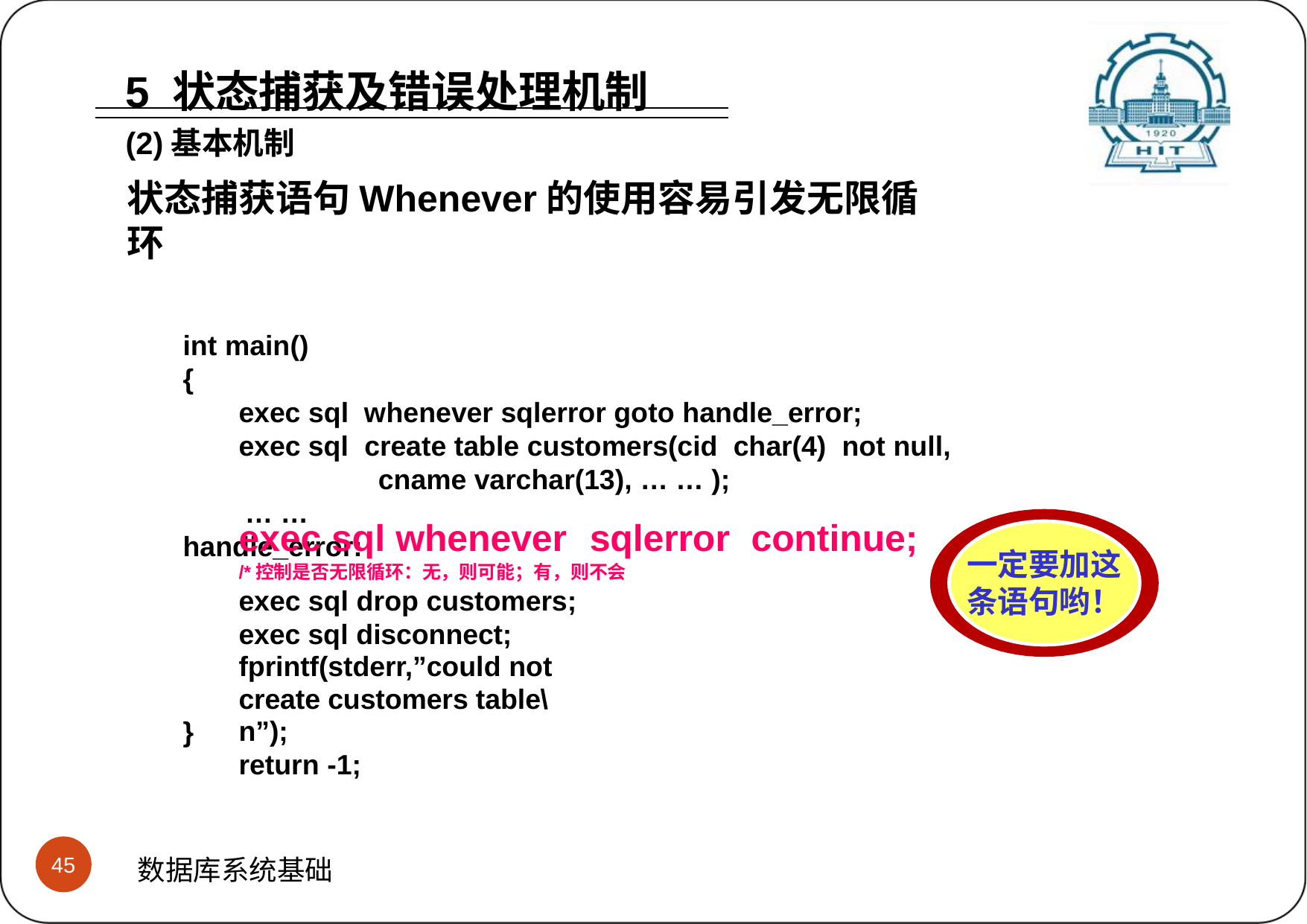

# 5 状态捕获及错误处理机制
(2)基本机制
状态捕获语句Whenever的使用容易引发无限循环

int main()
{
exec sql  whenever sqlerror goto handle_error;
exec sql  create table customers(cid  char(4)  not null, cname varchar(13), … … );
… … handle_error:

exec sql whenever	sqlerror	continue;
/*控制是否无限循环：无，则可能；有，则不会
exec sql drop customers; exec sql disconnect;
fprintf(stderr,”could not create customers table\n”);
return -1;

一定要加这 条语句哟！
}